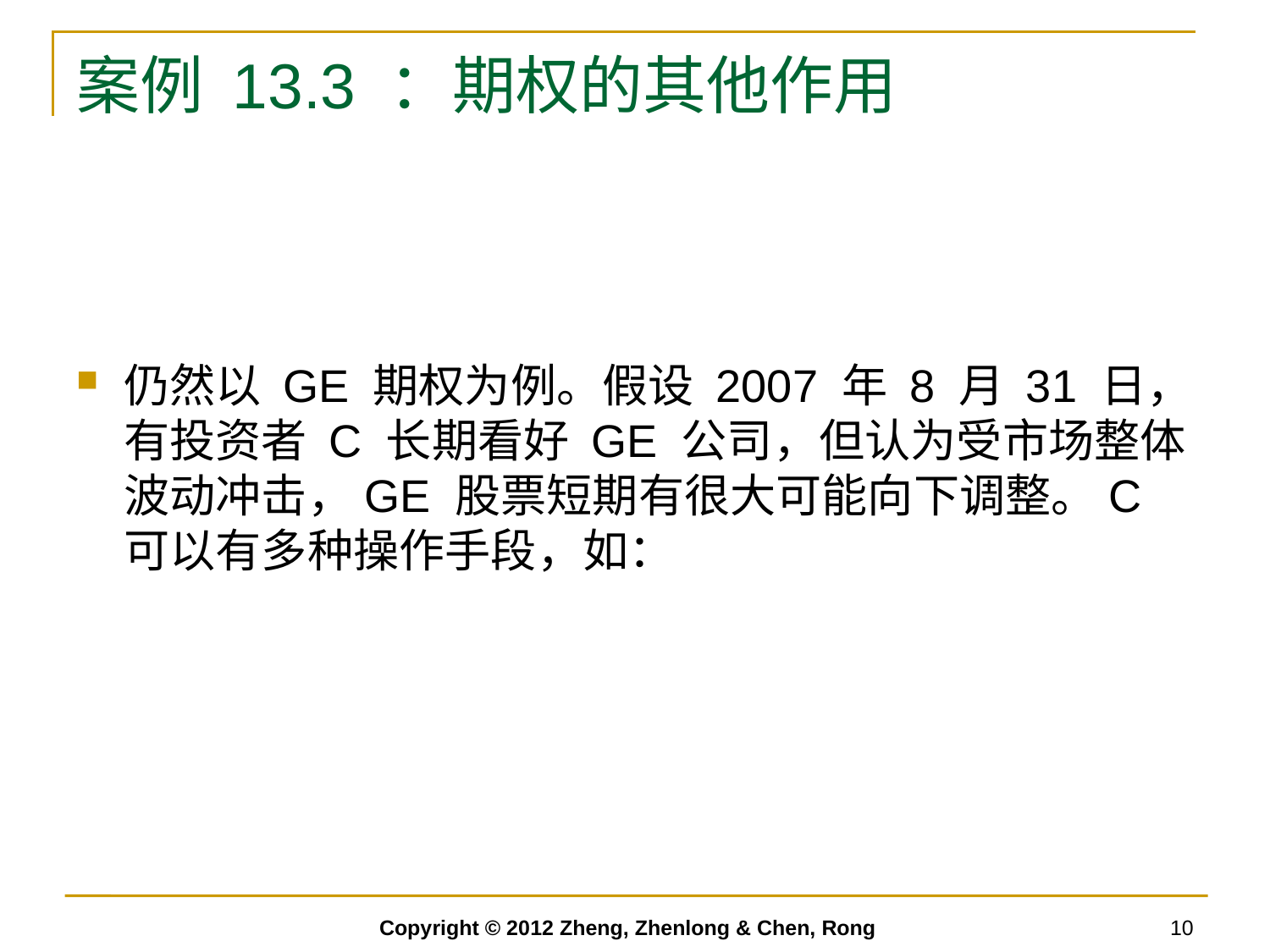

# 案例 13.3 ：期权的其他作用

仍然以 GE 期权为例。假设 2007 年 8 月 31 日，有投资者 C 长期看好 GE 公司，但认为受市场整体波动冲击，GE 股票短期有很大可能向下调整。C 可以有多种操作手段，如：
Copyright © 2012 Zheng, Zhenlong & Chen, Rong
10